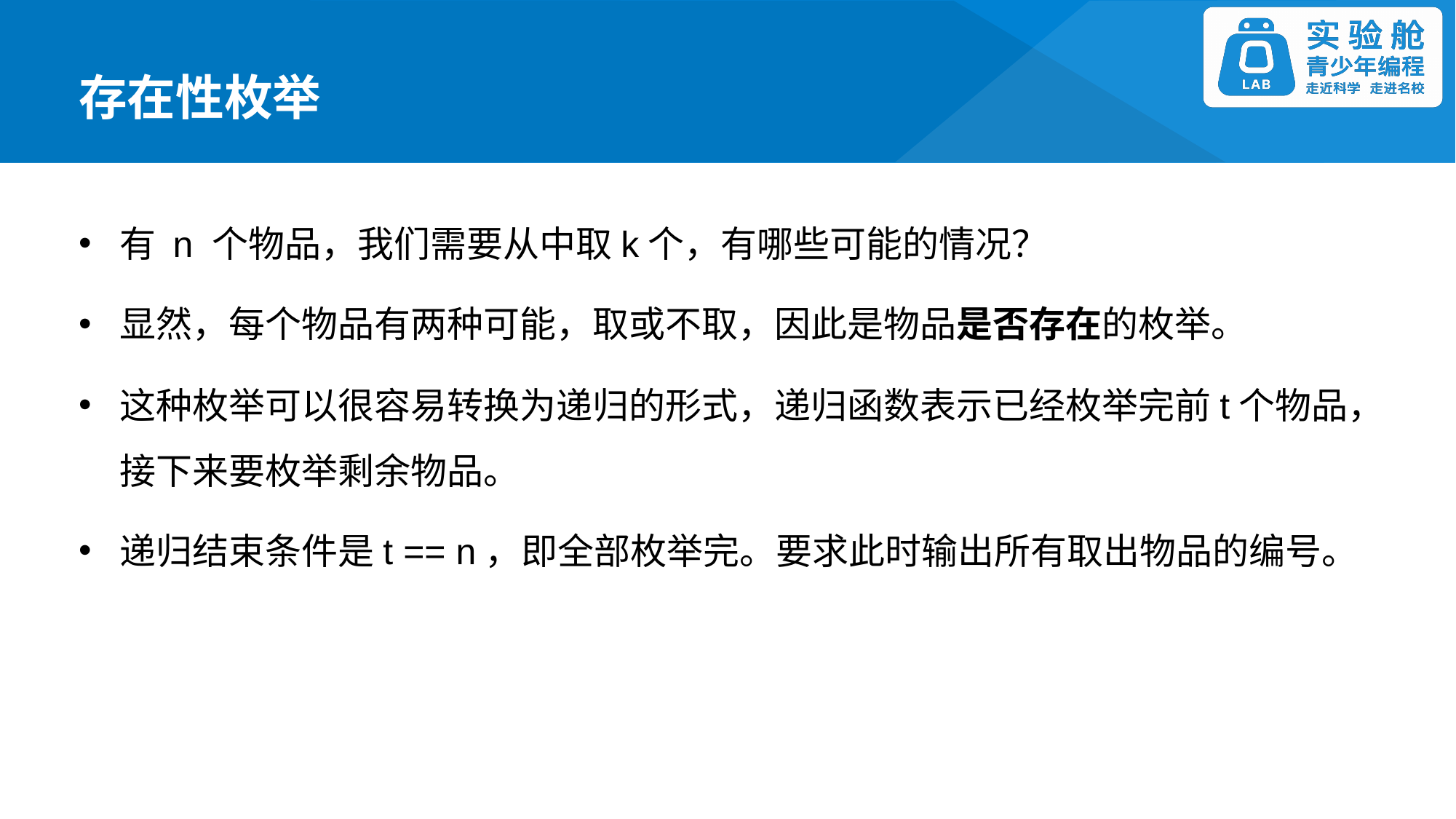

存在性枚举
有 n 个物品，我们需要从中取k个，有哪些可能的情况？
显然，每个物品有两种可能，取或不取，因此是物品是否存在的枚举。
这种枚举可以很容易转换为递归的形式，递归函数表示已经枚举完前t个物品，接下来要枚举剩余物品。
递归结束条件是t == n，即全部枚举完。要求此时输出所有取出物品的编号。